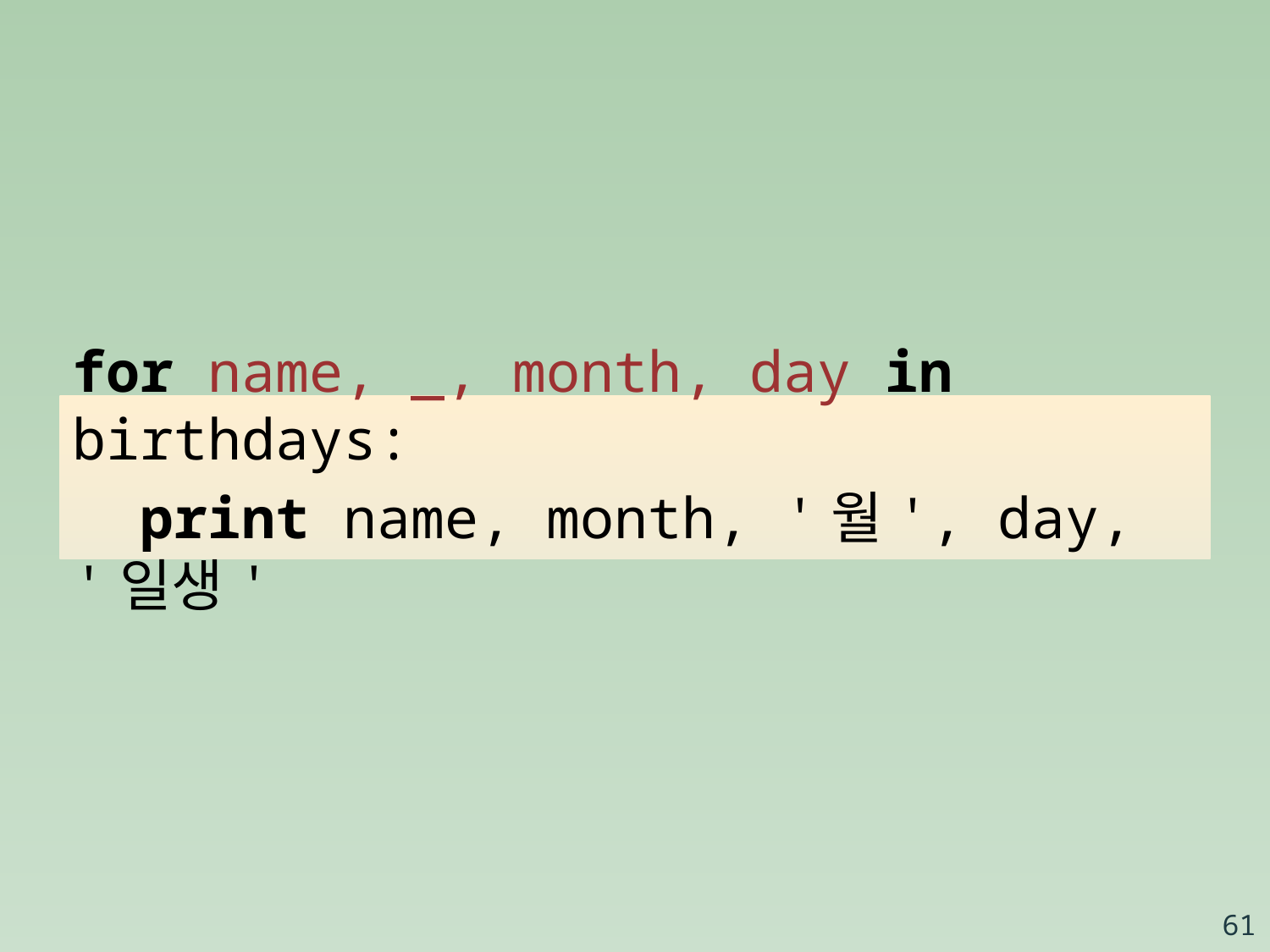

for name, _, month, day in birthdays:
  print name, month, '월', day, '일생'
61